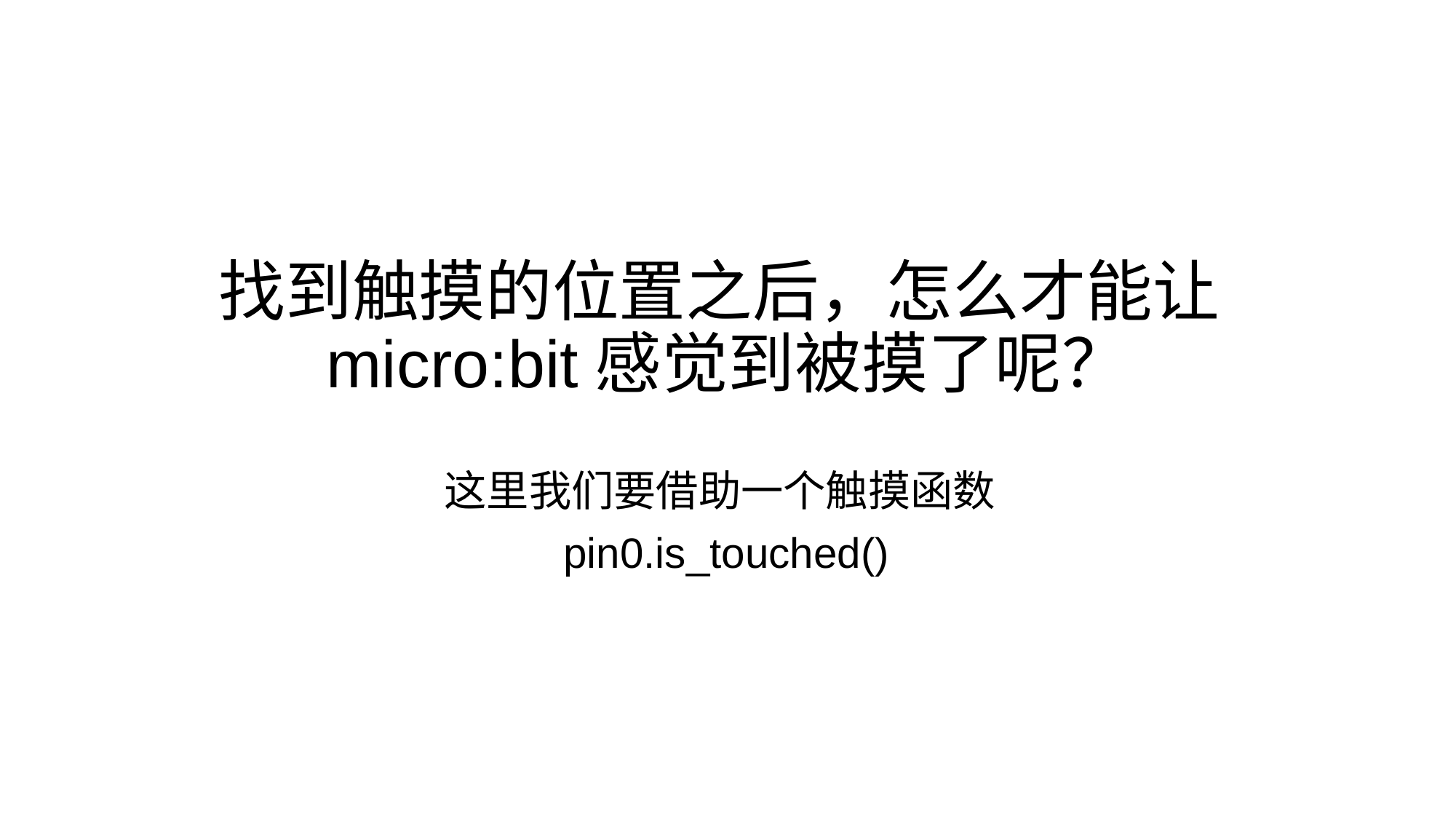

# 找到触摸的位置之后，怎么才能让micro:bit感觉到被摸了呢？
这里我们要借助一个触摸函数
pin0.is_touched()